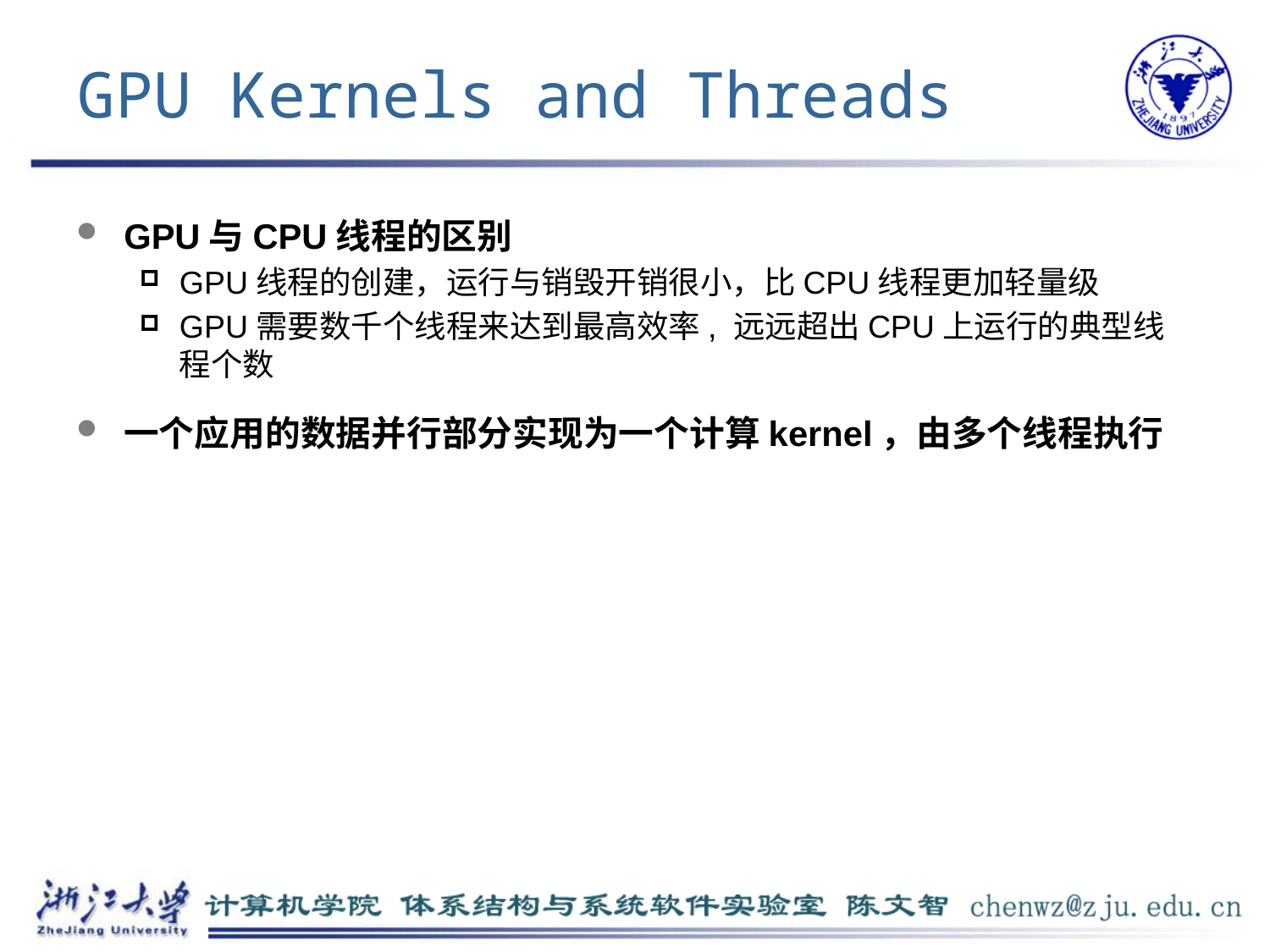

# GPU Kernels and Threads
GPU与CPU线程的区别
GPU线程的创建，运行与销毁开销很小，比CPU线程更加轻量级
GPU需要数千个线程来达到最高效率, 远远超出CPU上运行的典型线程个数
一个应用的数据并行部分实现为一个计算kernel，由多个线程执行